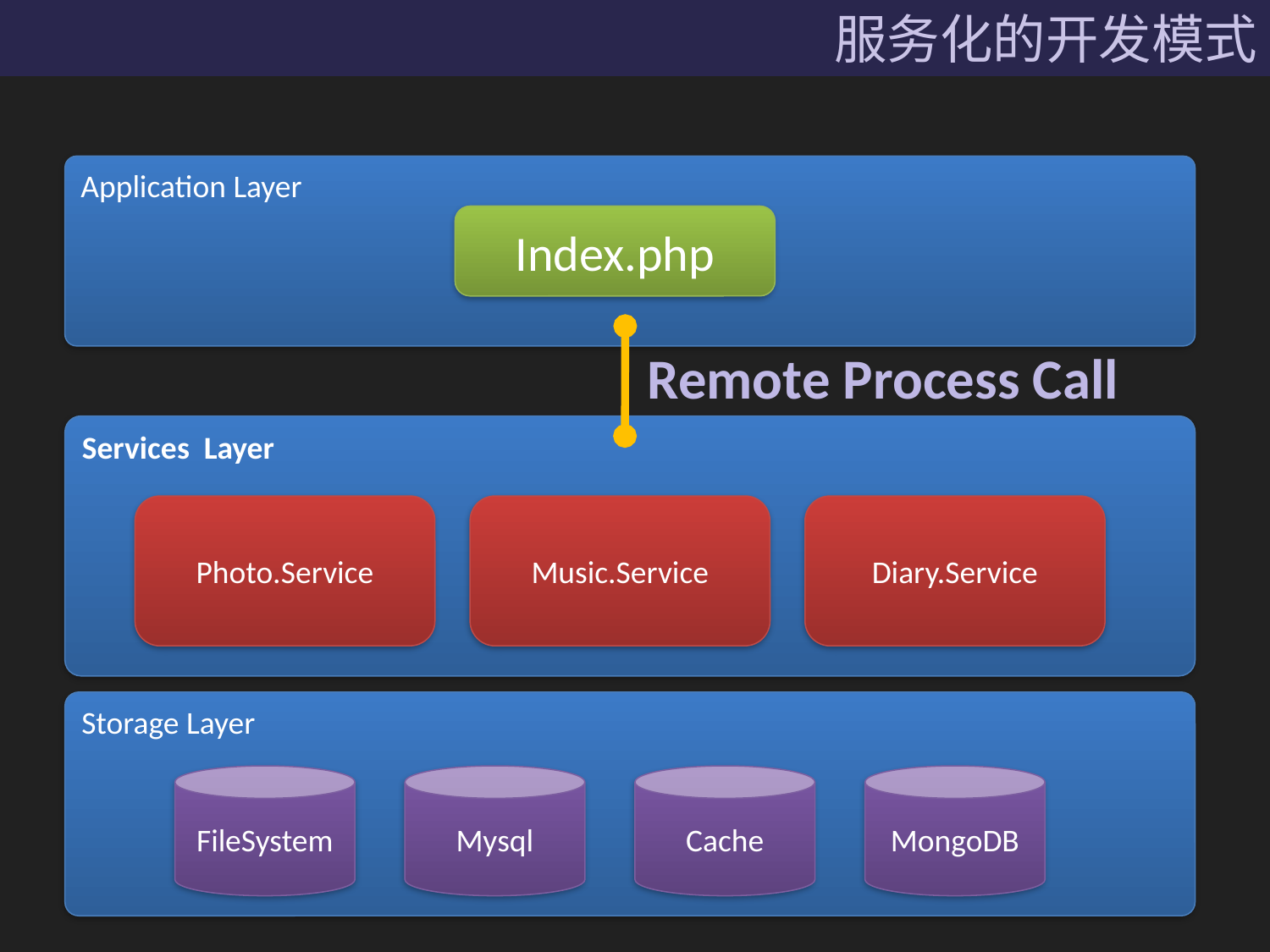

# 服务化的开发模式

Application Layer
Index.php
Remote Process Call
Services  Layer
Photo.Service
Music.Service
Diary.Service
Storage Layer
FileSystem
Mysql
Cache
MongoDB